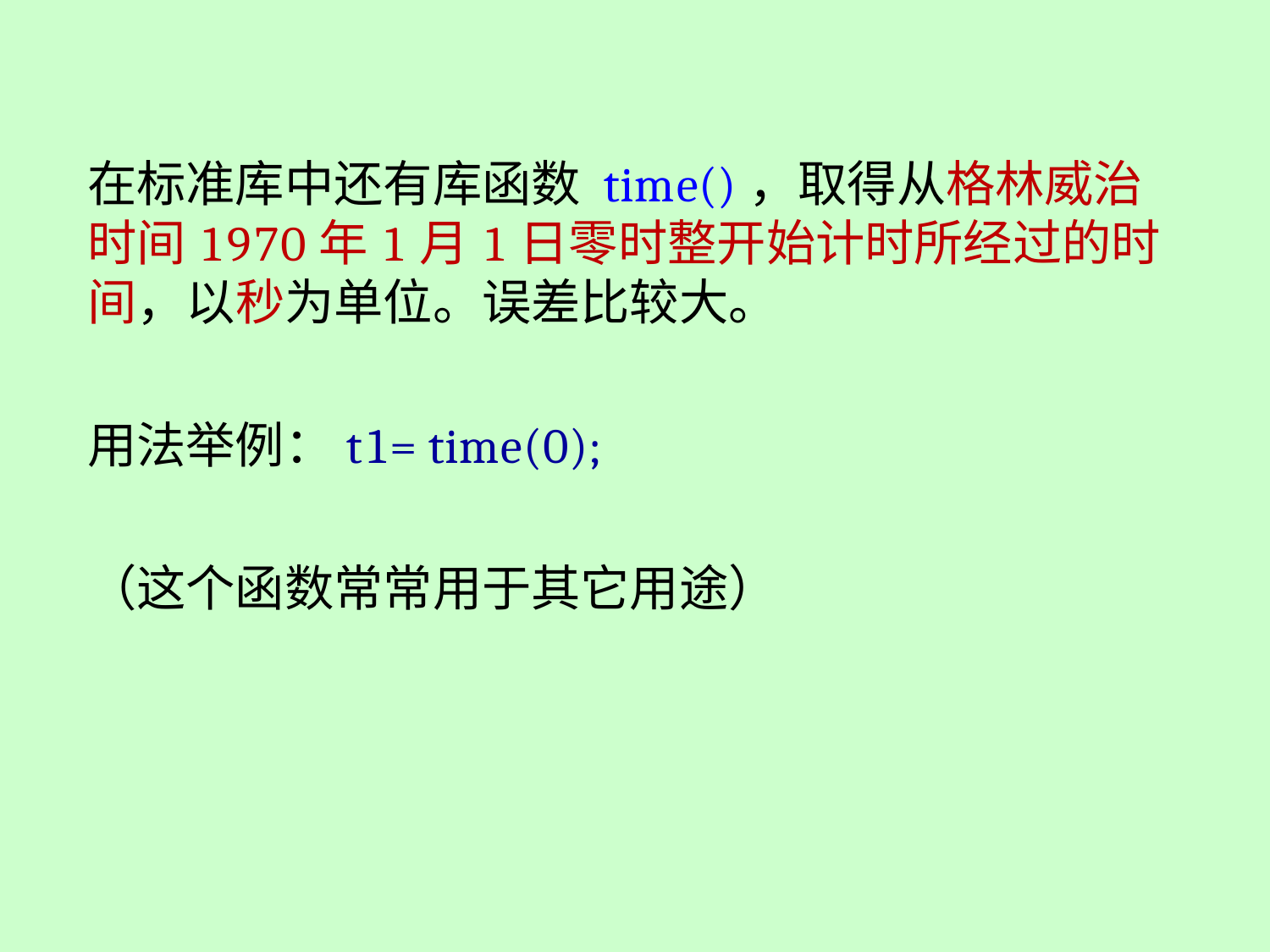

在标准库中还有库函数 time()，取得从格林威治时间1970年1月1日零时整开始计时所经过的时间，以秒为单位。误差比较大。

用法举例：t1= time(0);

（这个函数常常用于其它用途）
48